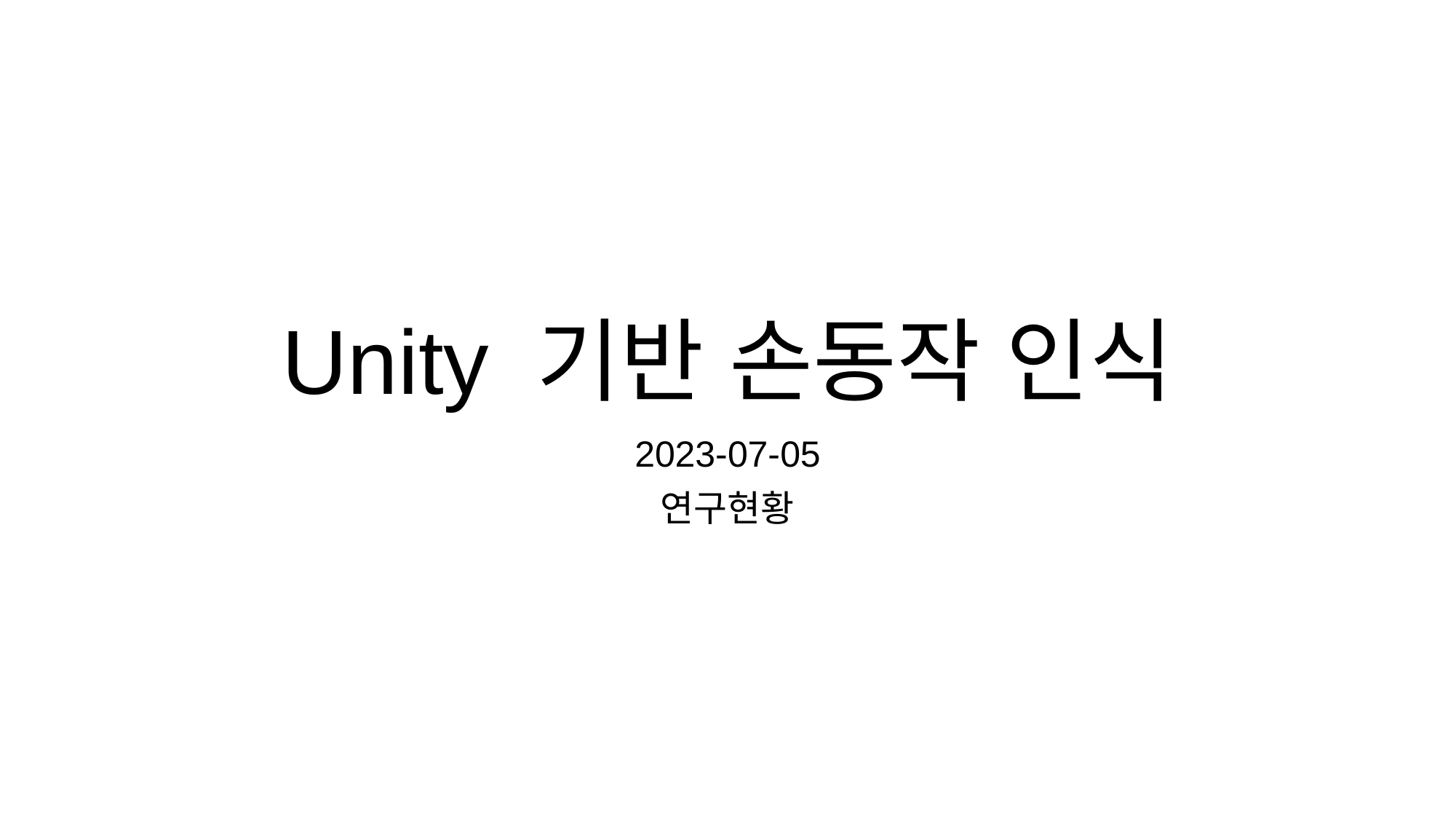

# Unity 기반 손동작 인식
2023-07-05
연구현황